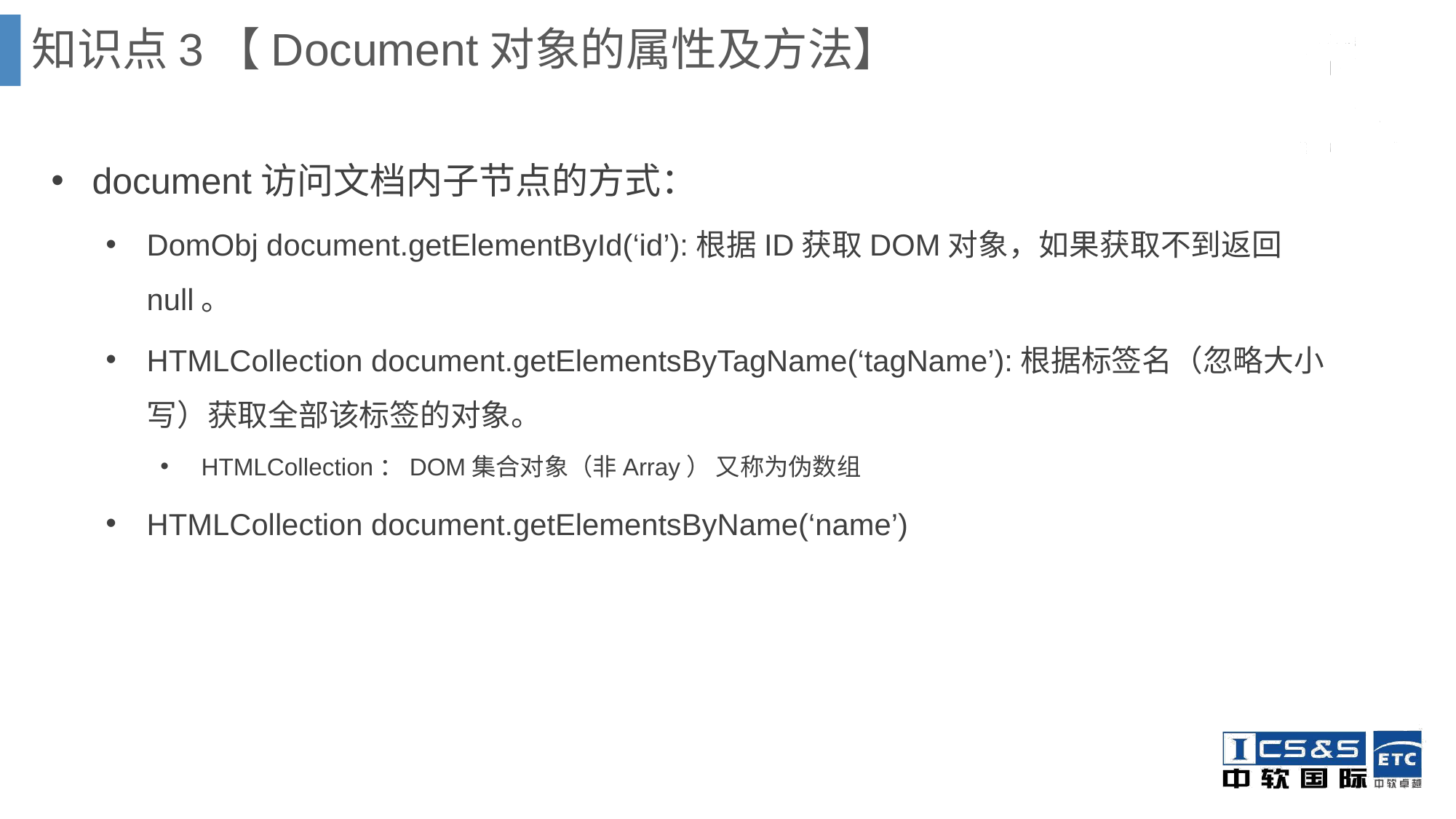

知识点3【Document对象的属性及方法】
document访问文档内子节点的方式：
DomObj document.getElementById(‘id’):根据ID获取DOM对象，如果获取不到返回null。
HTMLCollection document.getElementsByTagName(‘tagName’):根据标签名（忽略大小写）获取全部该标签的对象。
HTMLCollection：DOM集合对象（非Array） 又称为伪数组
HTMLCollection document.getElementsByName(‘name’)